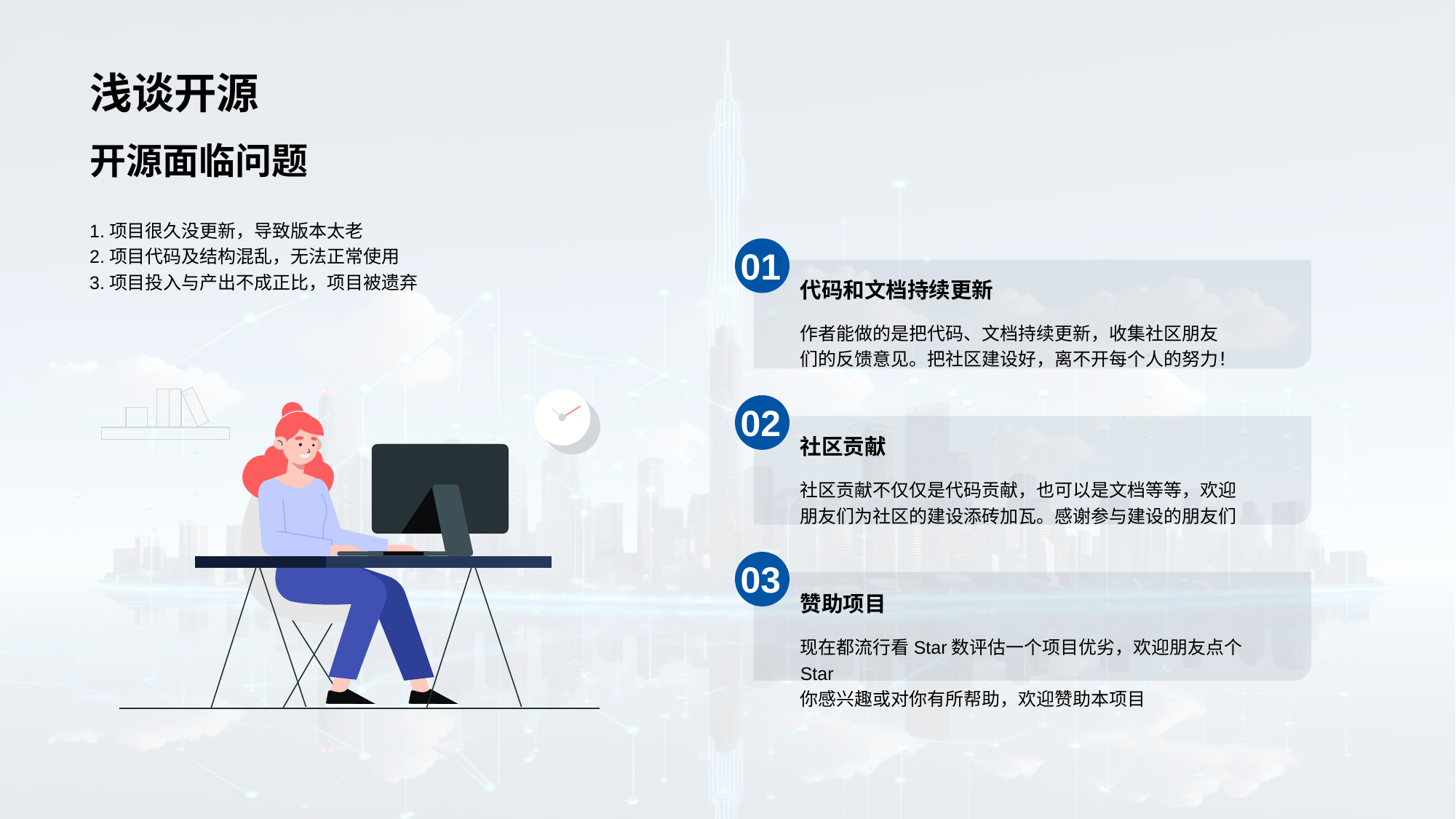

# 浅谈开源
开源面临问题
1.项目很久没更新，导致版本太老
2.项目代码及结构混乱，无法正常使用
3.项目投入与产出不成正比，项目被遗弃
01

代码和文档持续更新
作者能做的是把代码、文档持续更新，收集社区朋友
们的反馈意见。把社区建设好，离不开每个人的努力！
02

社区贡献
社区贡献不仅仅是代码贡献，也可以是文档等等，欢迎朋友们为社区的建设添砖加瓦。感谢参与建设的朋友们
03

赞助项目
现在都流行看Star数评估一个项目优劣，欢迎朋友点个Star
你感兴趣或对你有所帮助，欢迎赞助本项目